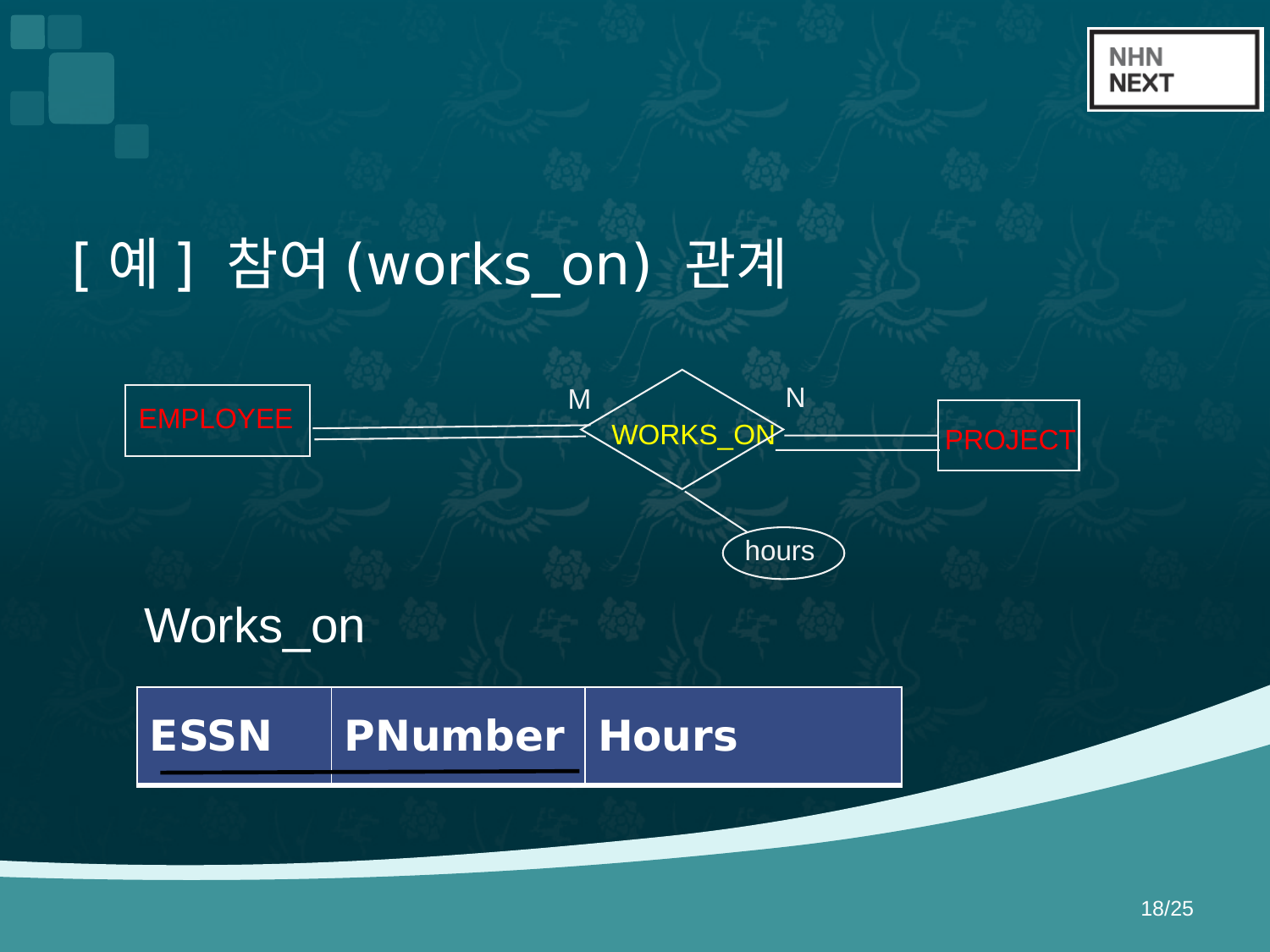

#
[예] 참여(works_on) 관계

N
M

EMPLOYEE

WORKS_ON
PROJECT

hours

Works_on
| ESSN | PNumber | Hours |
| --- | --- | --- |
18/25